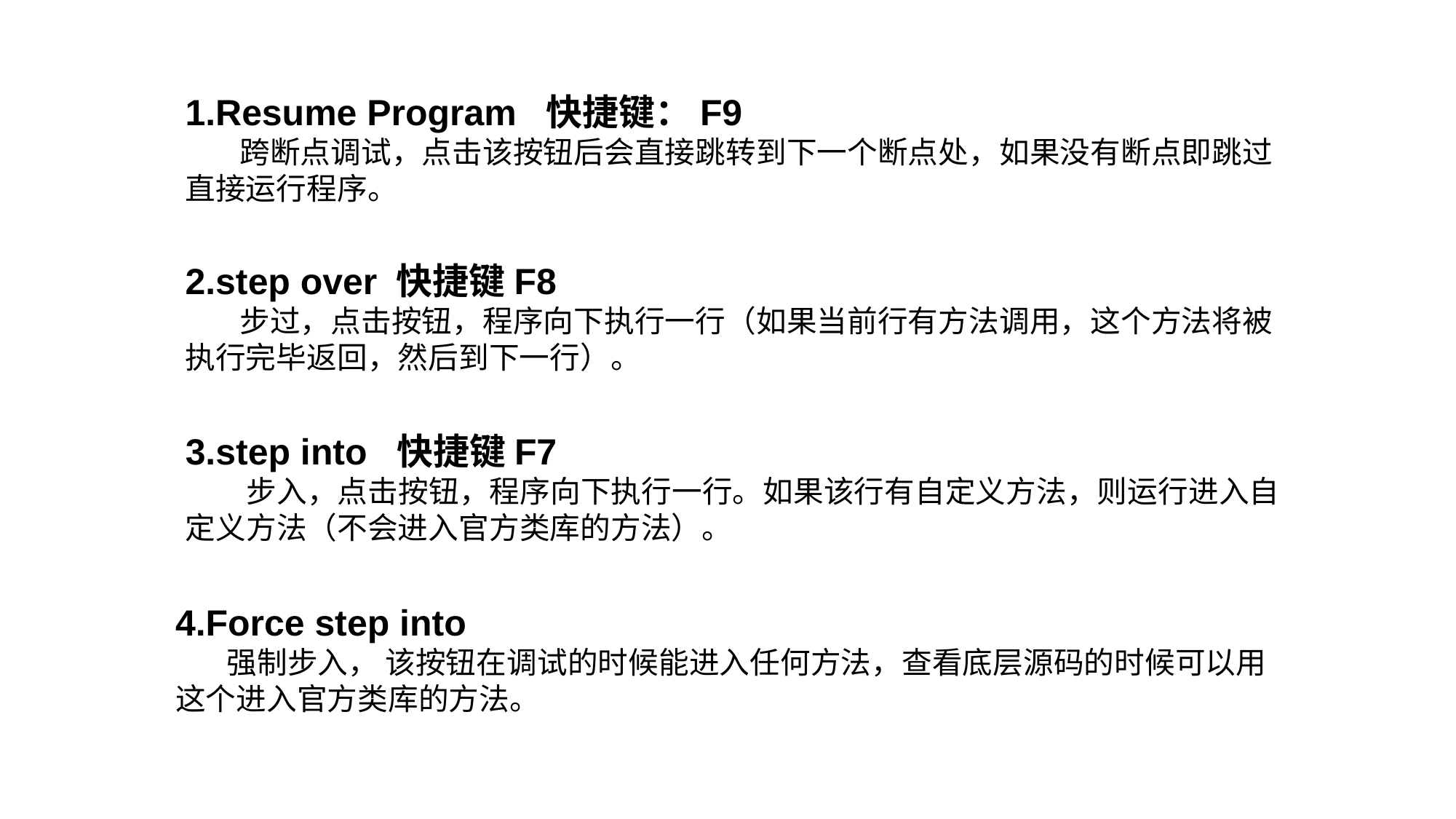

1.Resume Program  快捷键：F9
       跨断点调试，点击该按钮后会直接跳转到下一个断点处，如果没有断点即跳过直接运行程序。
2.step over 快捷键F8
       步过，点击按钮，程序向下执行一行（如果当前行有方法调用，这个方法将被执行完毕返回，然后到下一行）。
3.step into  快捷键F7
        步入，点击按钮，程序向下执行一行。如果该行有自定义方法，则运行进入自定义方法（不会进入官方类库的方法）。
4.Force step into
       强制步入， 该按钮在调试的时候能进入任何方法，查看底层源码的时候可以用这个进入官方类库的方法。